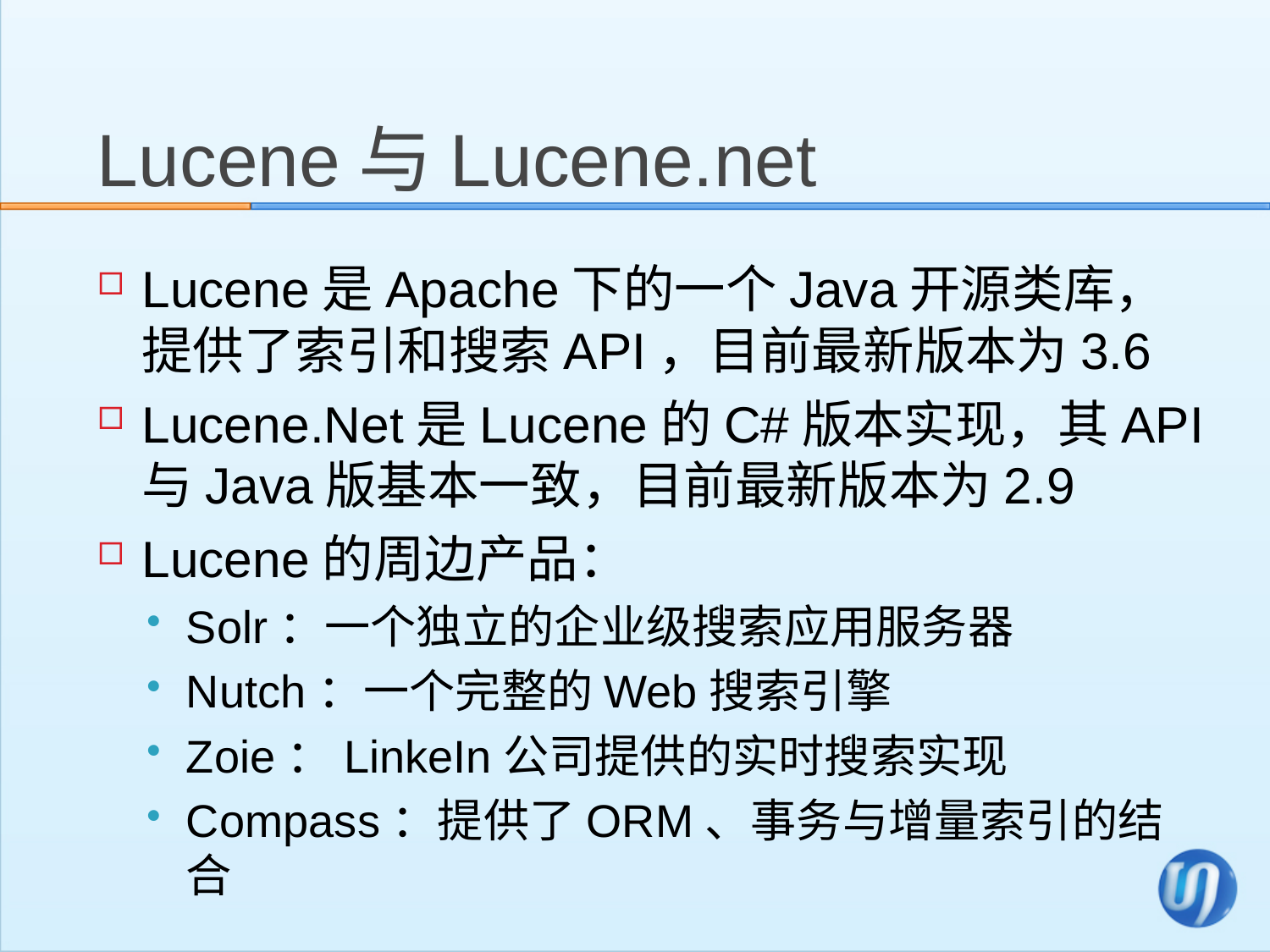

# Lucene与Lucene.net
Lucene是Apache下的一个Java开源类库，提供了索引和搜索API，目前最新版本为3.6
Lucene.Net是Lucene的C#版本实现，其API与Java版基本一致，目前最新版本为2.9
Lucene的周边产品：
Solr：一个独立的企业级搜索应用服务器
Nutch：一个完整的Web搜索引擎
Zoie：LinkeIn公司提供的实时搜索实现
Compass：提供了ORM、事务与增量索引的结合